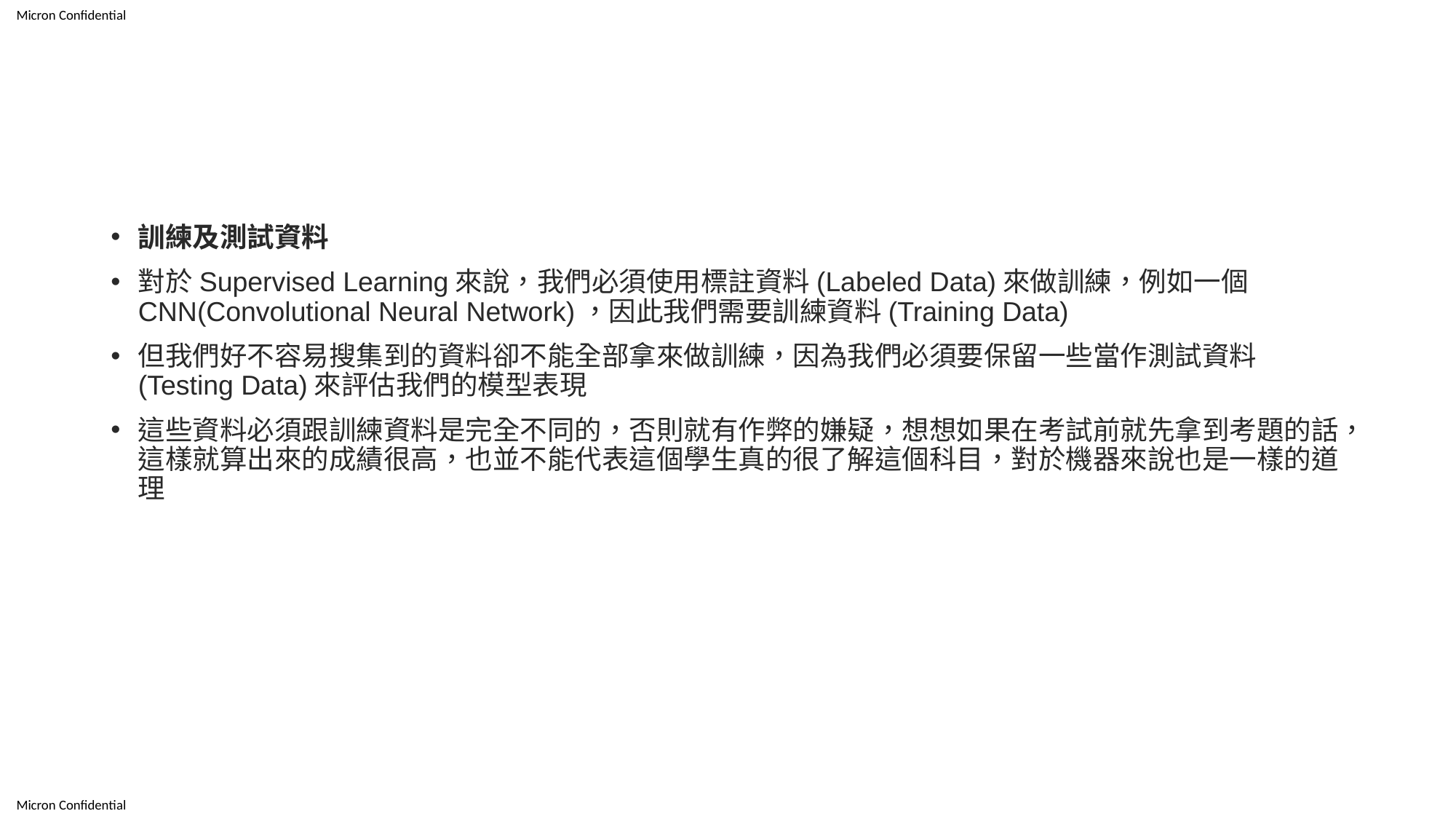

#
訓練及測試資料
對於Supervised Learning來說，我們必須使用標註資料(Labeled Data)來做訓練，例如一個CNN(Convolutional Neural Network)，因此我們需要訓練資料(Training Data)
但我們好不容易搜集到的資料卻不能全部拿來做訓練，因為我們必須要保留一些當作測試資料(Testing Data)來評估我們的模型表現
這些資料必須跟訓練資料是完全不同的，否則就有作弊的嫌疑，想想如果在考試前就先拿到考題的話，這樣就算出來的成績很高，也並不能代表這個學生真的很了解這個科目，對於機器來說也是一樣的道理